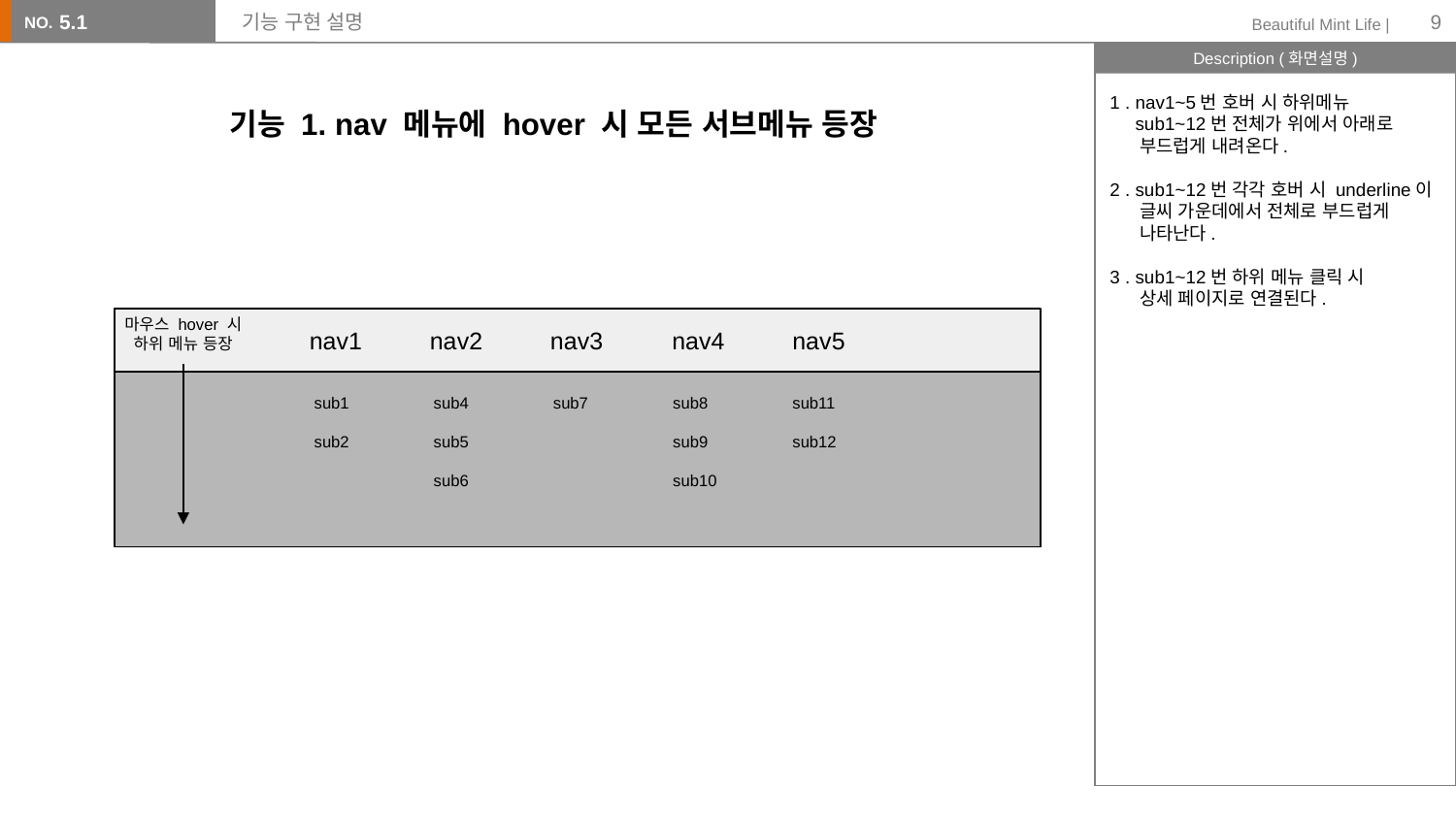

5.1
# 기능 구현 설명
9
기능 1. nav 메뉴에 hover 시 모든 서브메뉴 등장
1 . nav1~5번 호버 시 하위메뉴
     sub1~12번 전체가 위에서 아래로
     부드럽게 내려온다.

2 . sub1~12번 각각 호버 시 underline이
     글씨 가운데에서 전체로 부드럽게
     나타난다.

3 . sub1~12번 하위 메뉴 클릭 시
     상세 페이지로 연결된다.
마우스 hover 시
하위 메뉴 등장
nav1          nav2          nav3          nav4          nav5

sub4

sub5

sub6
sub7
sub8

sub9

sub10
sub11

sub12
sub1

sub2